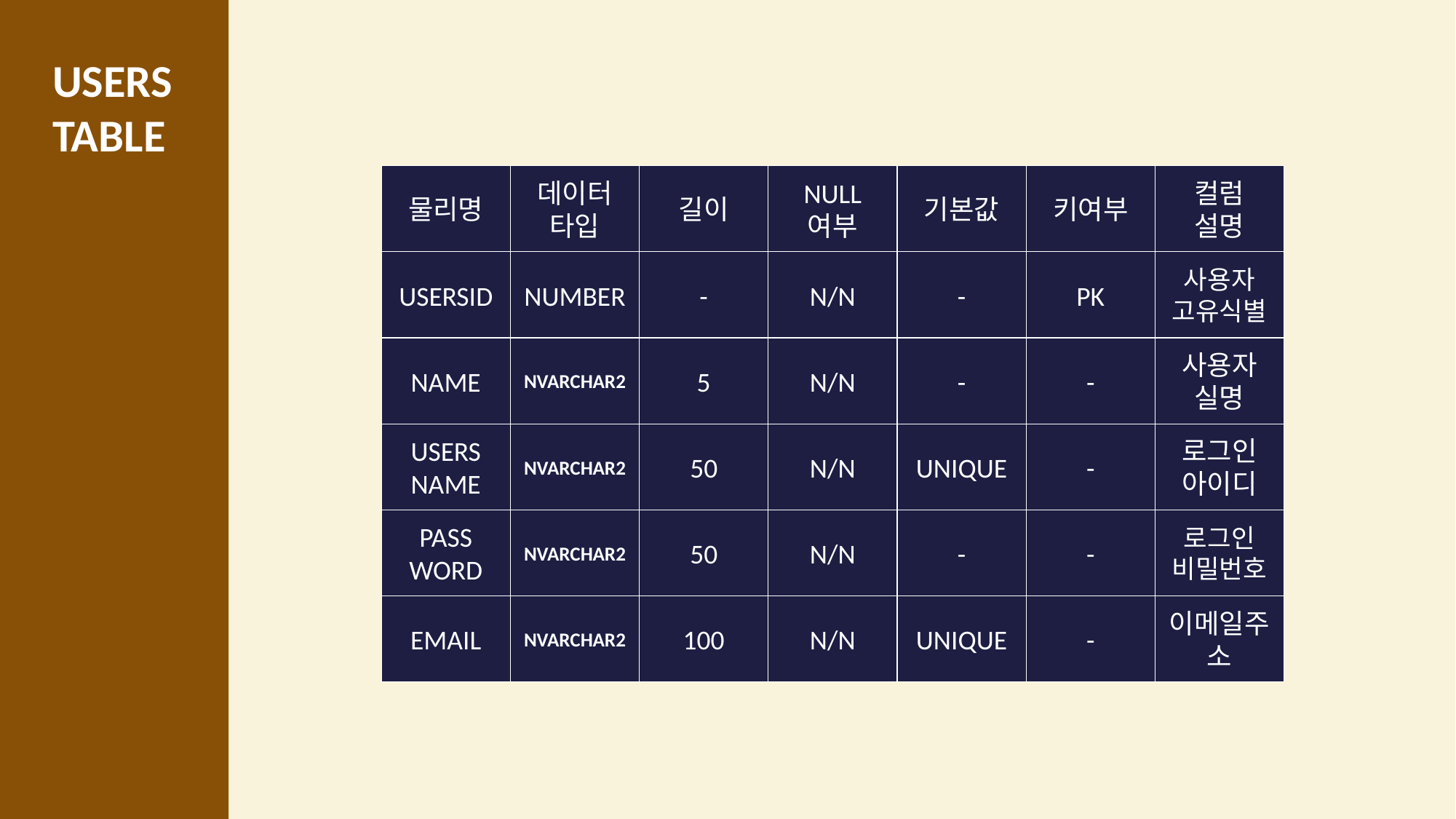

USERS TABLE
물리명
데이터 타입
길이
NULL
여부
기본값
키여부
컬럼
설명
USERSID
NUMBER
-
N/N
-
PK
사용자 고유식별
NAME
NVARCHAR2
5
N/N
-
-
사용자 실명
USERS
NAME
NVARCHAR2
50
N/N
UNIQUE
-
로그인 아이디
PASS
WORD
NVARCHAR2
50
N/N
-
-
로그인 비밀번호
EMAIL
NVARCHAR2
100
N/N
UNIQUE
-
이메일주소